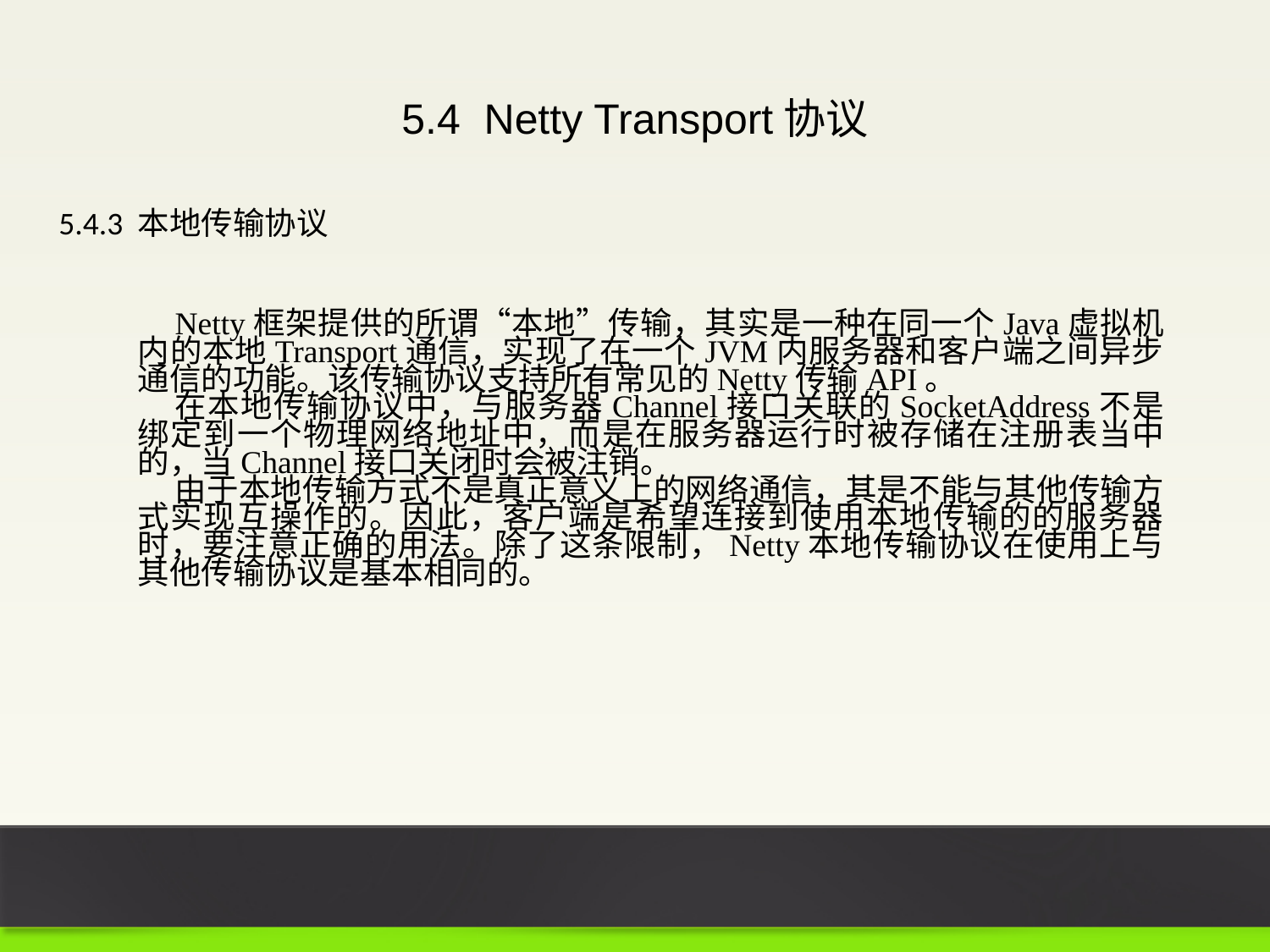

5.4  Netty Transport协议
5.4.3 本地传输协议
Netty框架提供的所谓“本地”传输，其实是一种在同一个Java虚拟机内的本地Transport通信，实现了在一个JVM内服务器和客户端之间异步通信的功能。该传输协议支持所有常见的Netty传输API。
在本地传输协议中，与服务器Channel接口关联的SocketAddress不是绑定到一个物理网络地址中，而是在服务器运行时被存储在注册表当中的，当Channel接口关闭时会被注销。
由于本地传输方式不是真正意义上的网络通信，其是不能与其他传输方式实现互操作的。因此，客户端是希望连接到使用本地传输的的服务器时，要注意正确的用法。除了这条限制，Netty本地传输协议在使用上与其他传输协议是基本相同的。